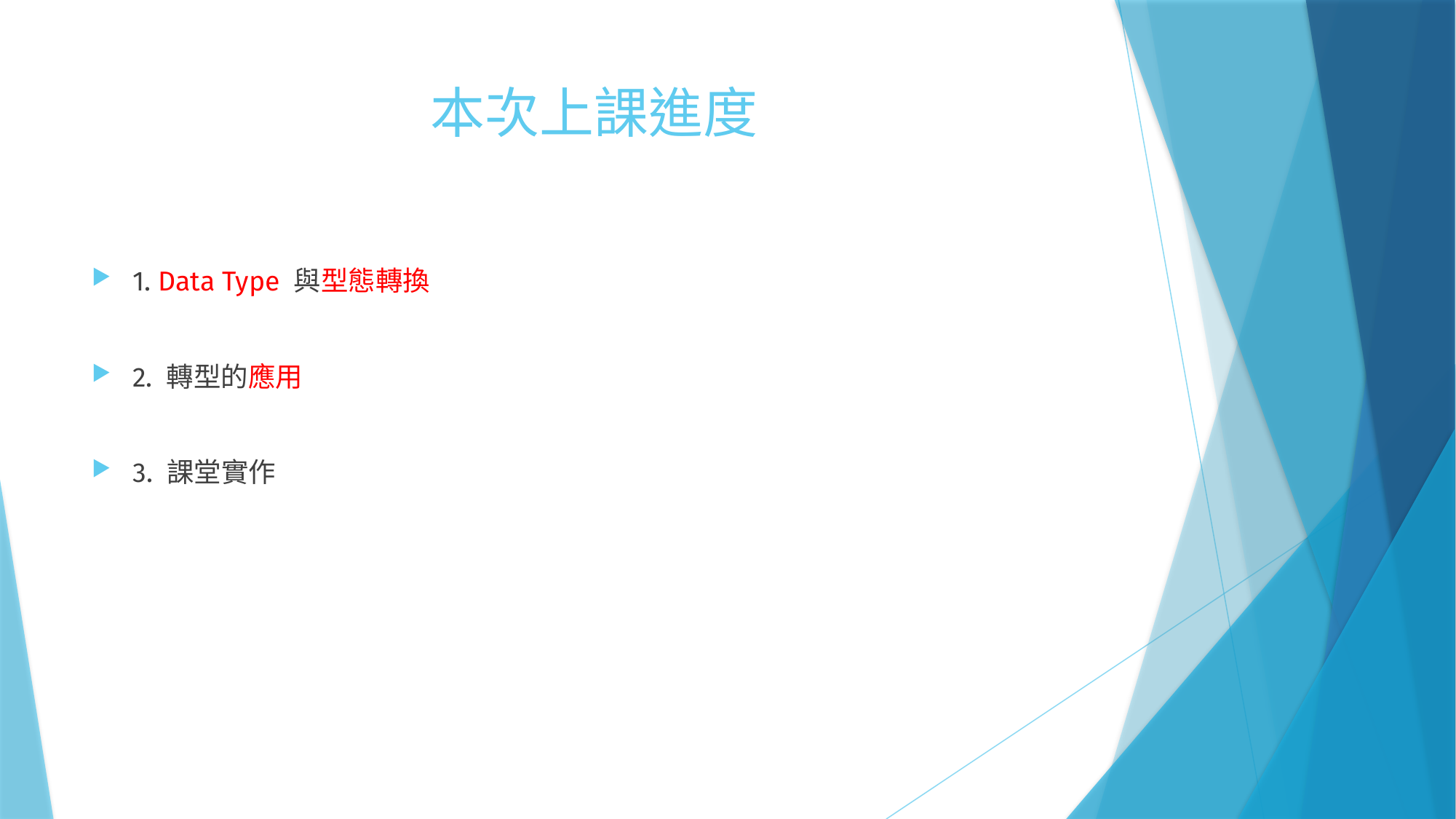

# 本次上課進度
1. Data Type 與型態轉換

2. 轉型的應用

3. 課堂實作